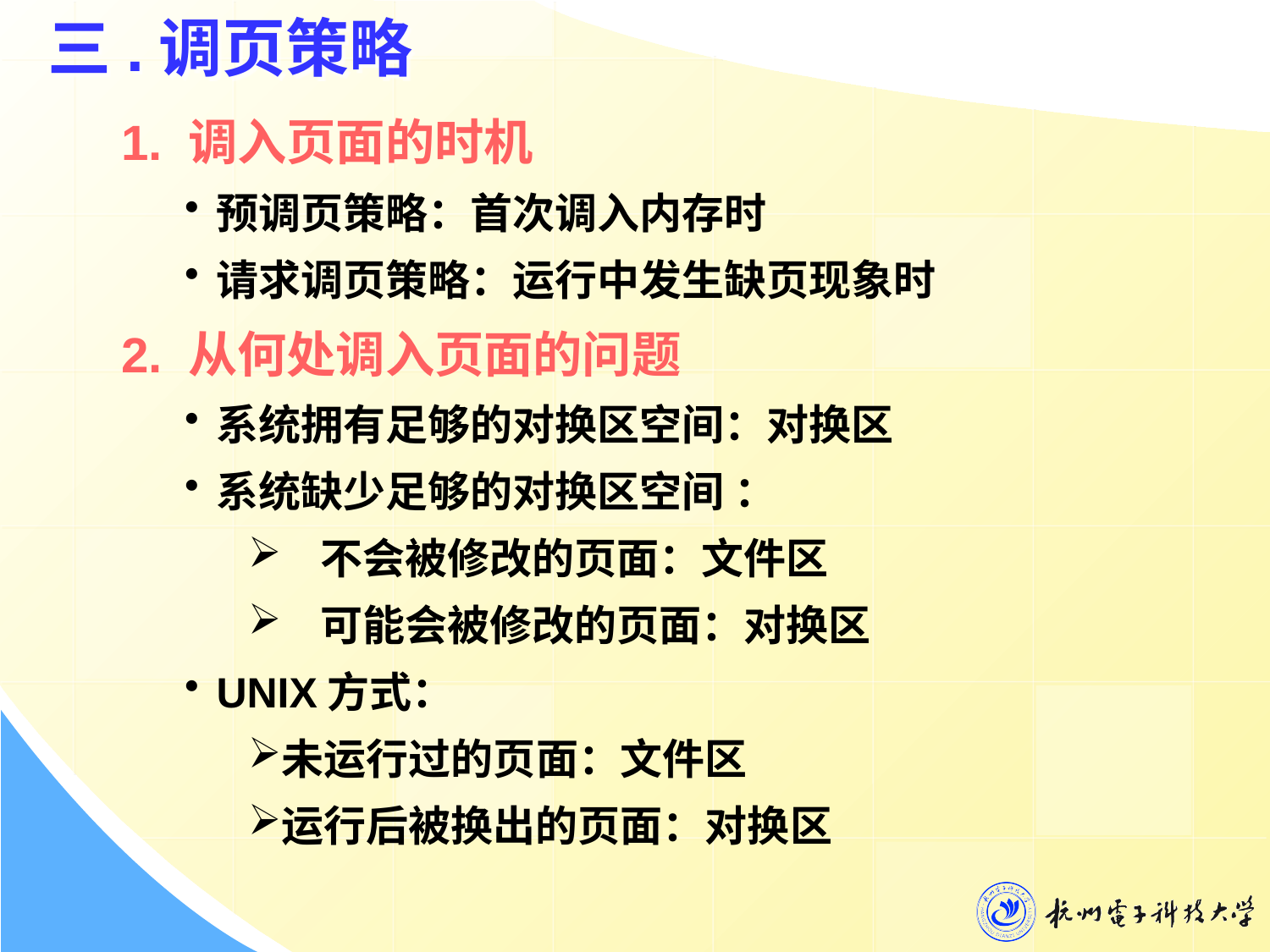

# 三.调页策略
1. 调入页面的时机
预调页策略：首次调入内存时
请求调页策略：运行中发生缺页现象时
2. 从何处调入页面的问题
系统拥有足够的对换区空间：对换区
系统缺少足够的对换区空间 ：
   不会被修改的页面：文件区
   可能会被修改的页面：对换区
UNIX方式：
未运行过的页面：文件区
运行后被换出的页面：对换区